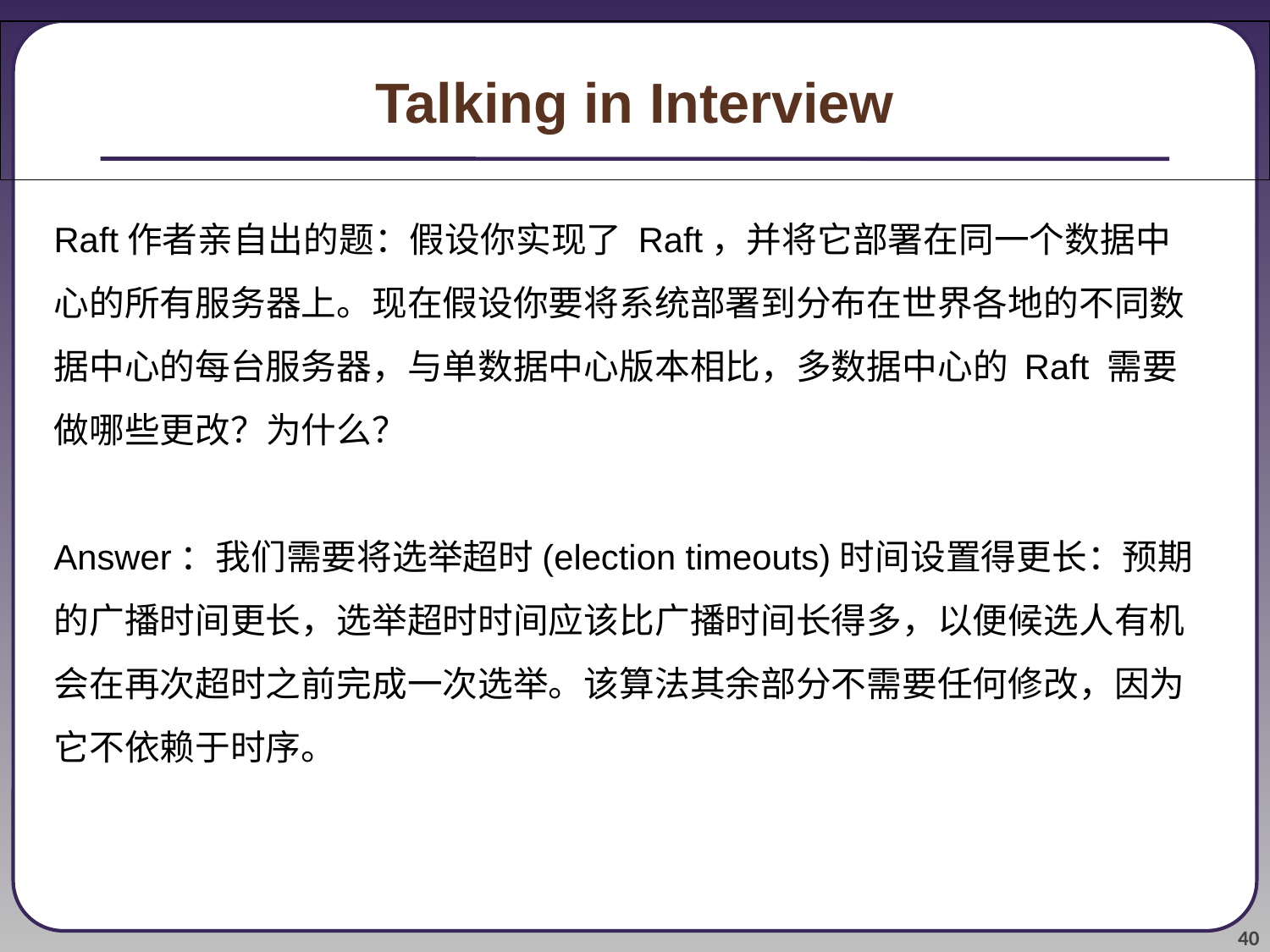

Talking in Interview
Raft作者亲自出的题：假设你实现了 Raft，并将它部署在同一个数据中心的所有服务器上。现在假设你要将系统部署到分布在世界各地的不同数据中心的每台服务器，与单数据中心版本相比，多数据中心的 Raft 需要做哪些更改？为什么？

Answer：我们需要将选举超时(election timeouts)时间设置得更长：预期的广播时间更长，选举超时时间应该比广播时间长得多，以便候选人有机会在再次超时之前完成一次选举。该算法其余部分不需要任何修改，因为它不依赖于时序。